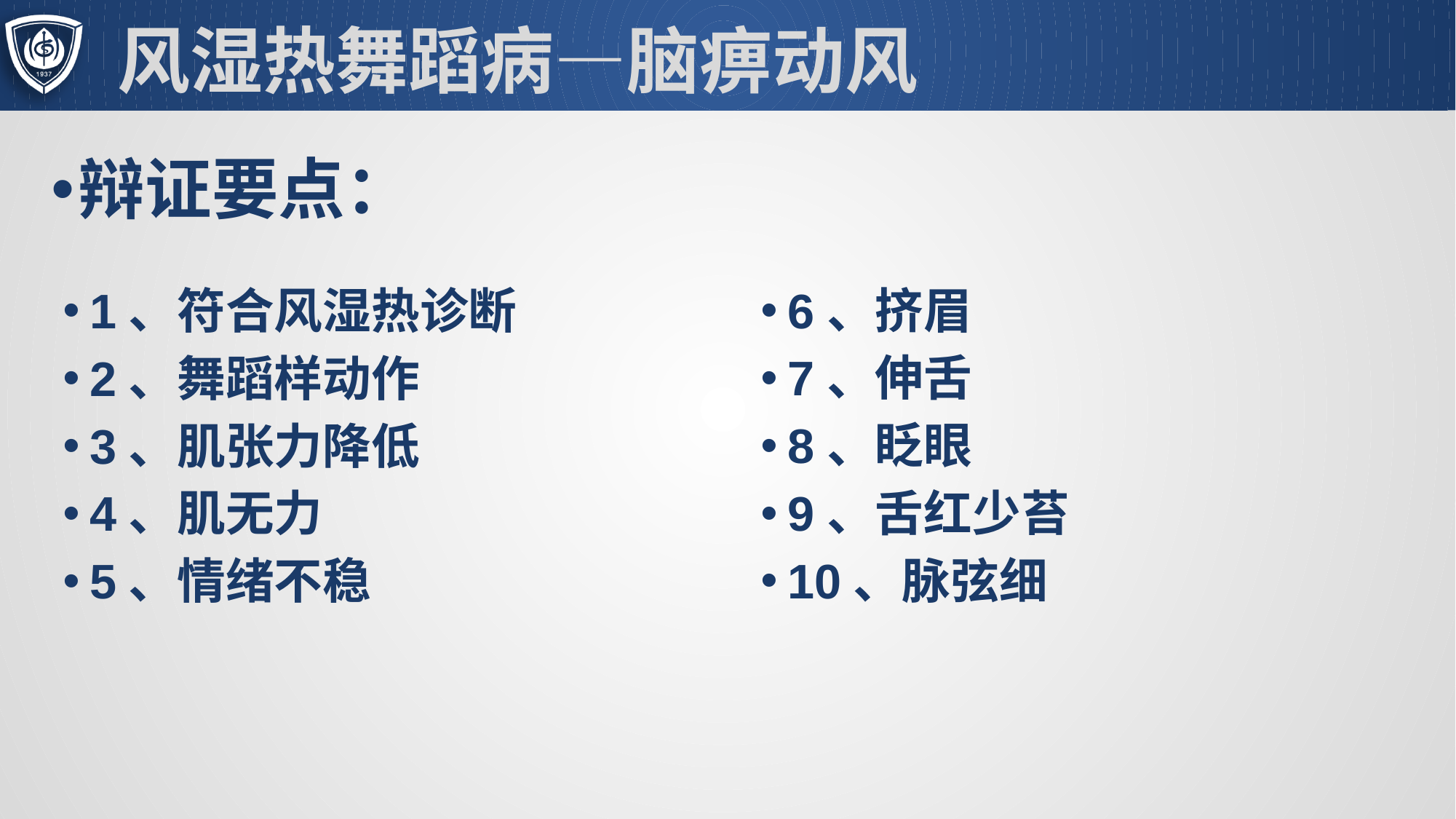

# 风湿热舞蹈病—脑痹动风
辩证要点：

6、挤眉
7、伸舌
8、眨眼
9、舌红少苔
10、脉弦细

1、符合风湿热诊断
2、舞蹈样动作
3、肌张力降低
4、肌无力
5、情绪不稳